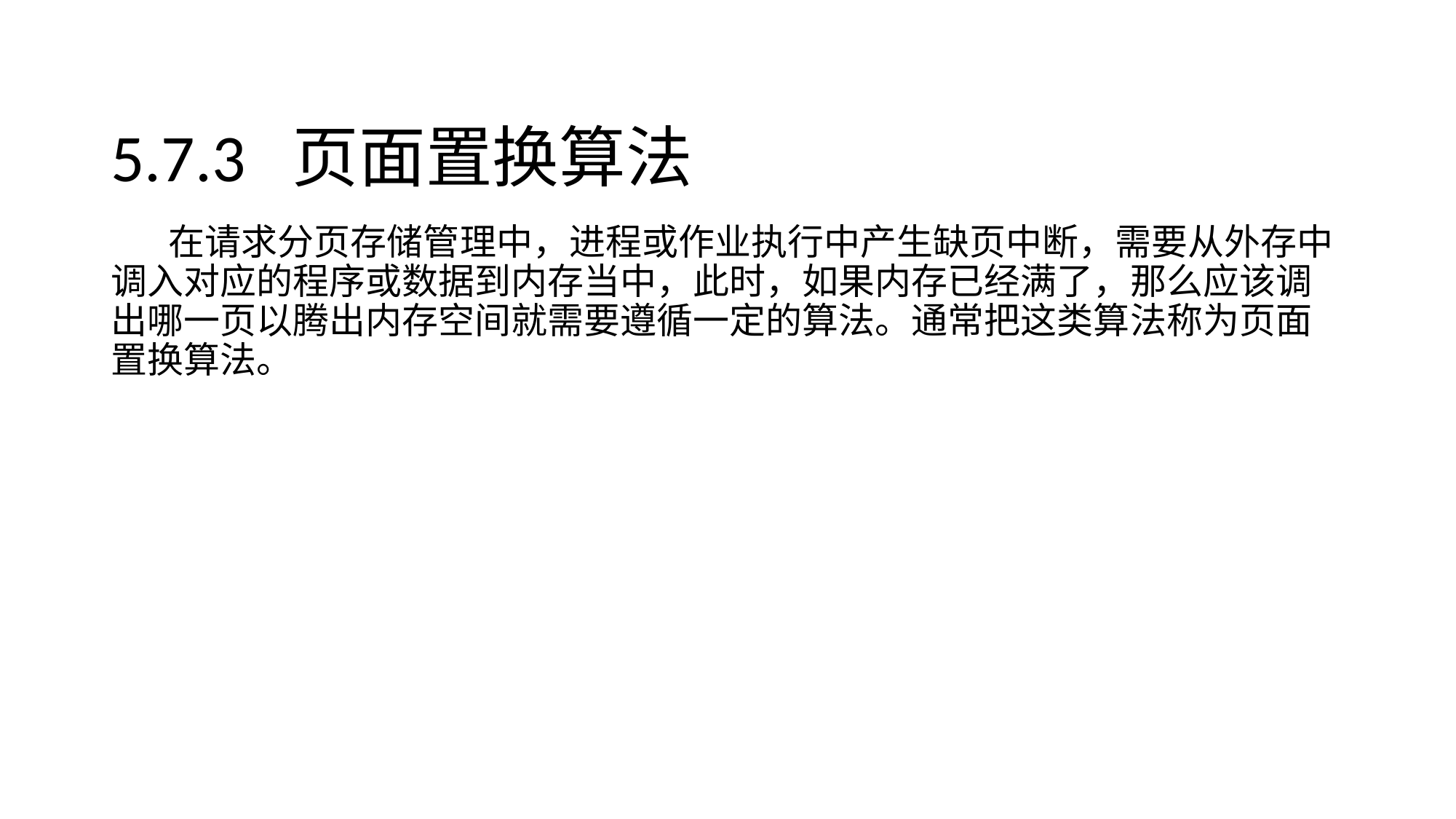

5.7.3  页面置换算法
      在请求分页存储管理中，进程或作业执行中产生缺页中断，需要从外存中调入对应的程序或数据到内存当中，此时，如果内存已经满了，那么应该调出哪一页以腾出内存空间就需要遵循一定的算法。通常把这类算法称为页面置换算法。

5